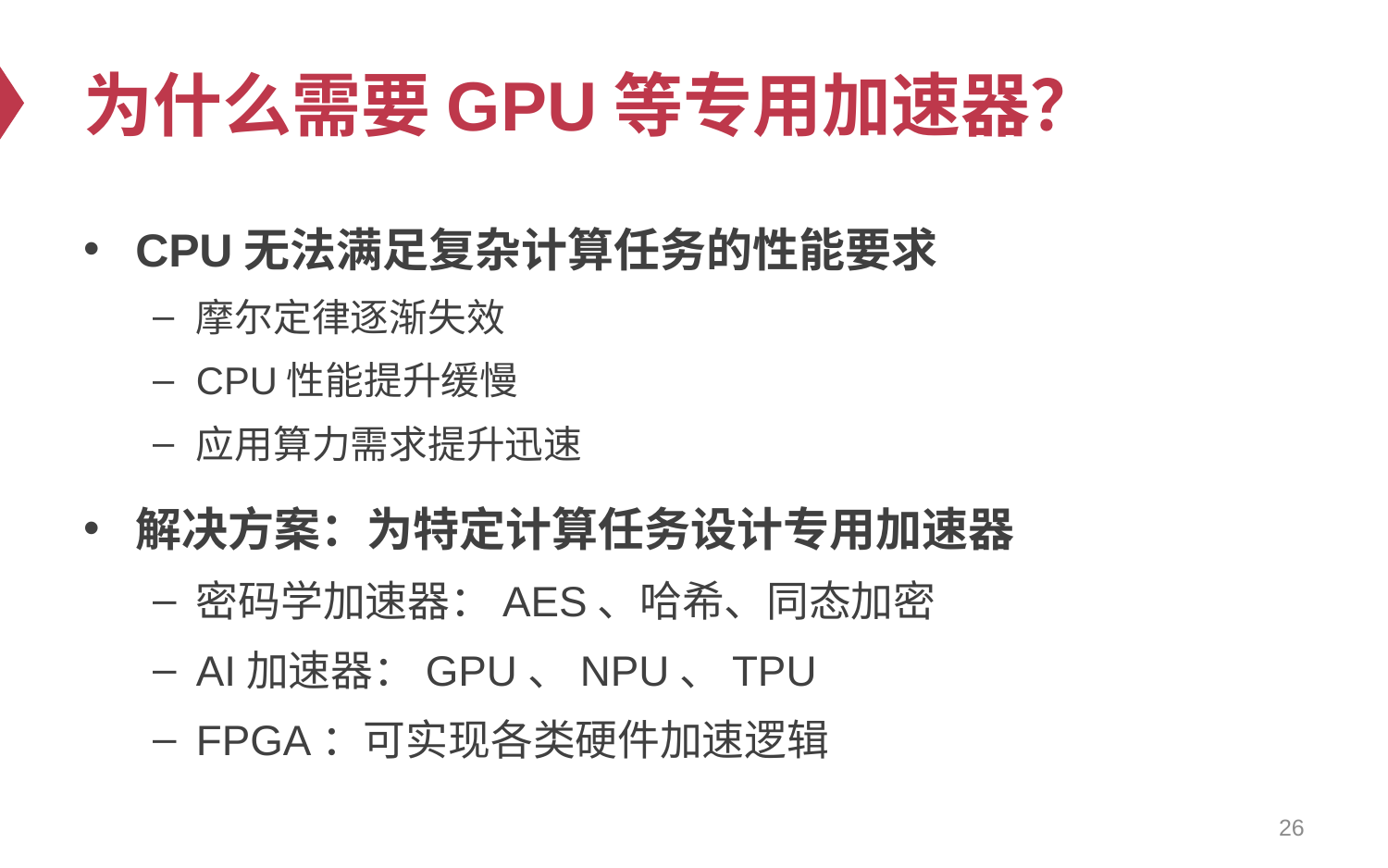

# 为什么需要GPU等专用加速器？
CPU无法满足复杂计算任务的性能要求
摩尔定律逐渐失效
CPU性能提升缓慢
应用算力需求提升迅速
解决方案：为特定计算任务设计专用加速器
密码学加速器：AES、哈希、同态加密
AI加速器：GPU、NPU、TPU
FPGA：可实现各类硬件加速逻辑
26